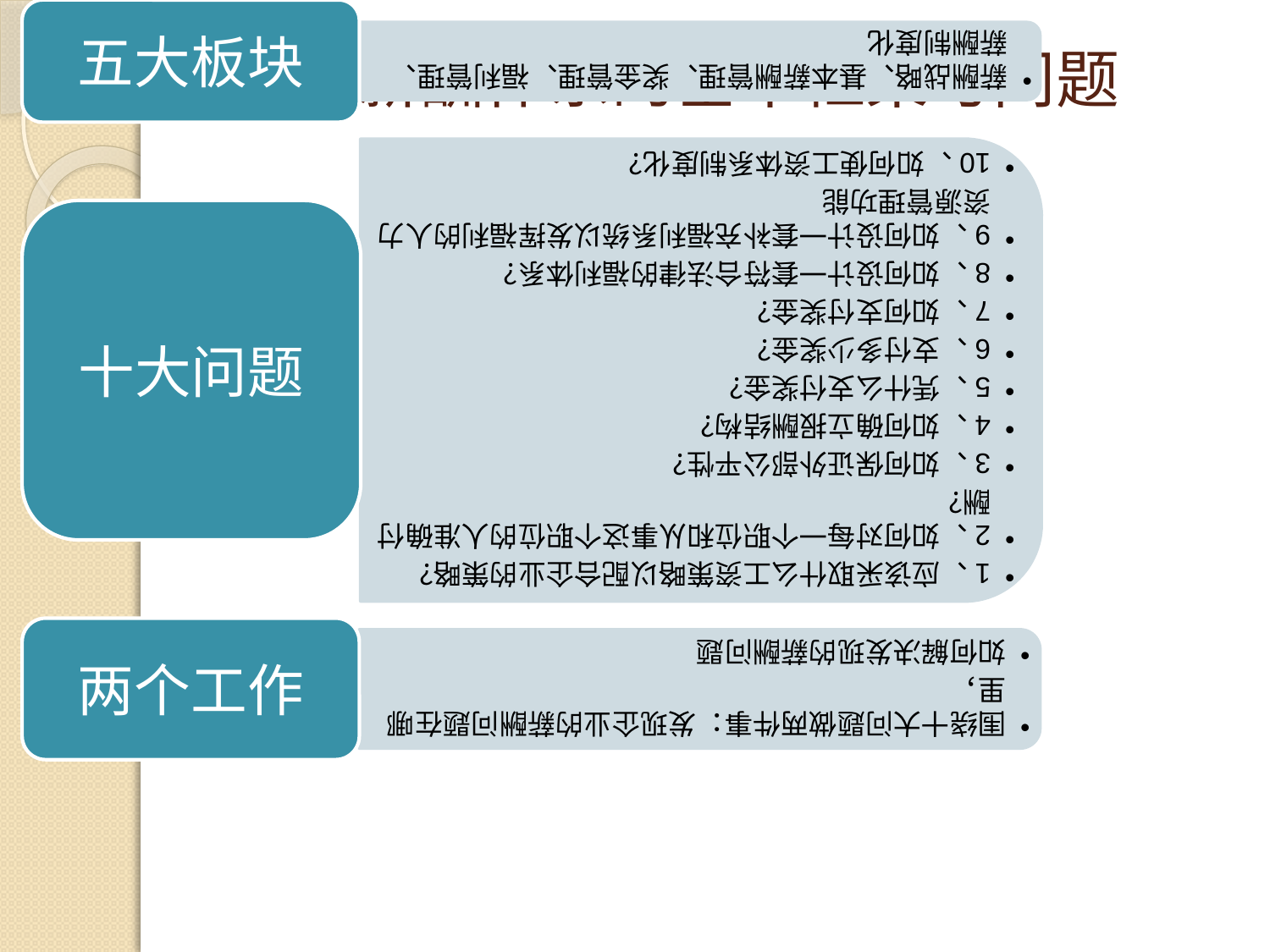

（二）薪酬体系的基本框架与问题
薪酬战略、基本薪酬管理、奖金管理、福利管理、薪酬制度化
五大板块
1、应该采取什么工资策略以配合企业的策略？
2、如何对每一个职位和从事这个职位的人准确付酬？
3、如何保证外部公平性？
4、如何确立报酬结构？
5、凭什么支付奖金？
6、支付多少奖金？
7、如何支付奖金？
8、如何设计一套符合法律的福利体系？
9、如何设计一套补充福利系统以发挥福利的人力资源管理功能
10、如何使工资体系制度化？
十大问题
围绕十大问题做两件事：发现企业的薪酬问题在哪里，
如何解决发现的薪酬问题
两个工作
：
：
：
55